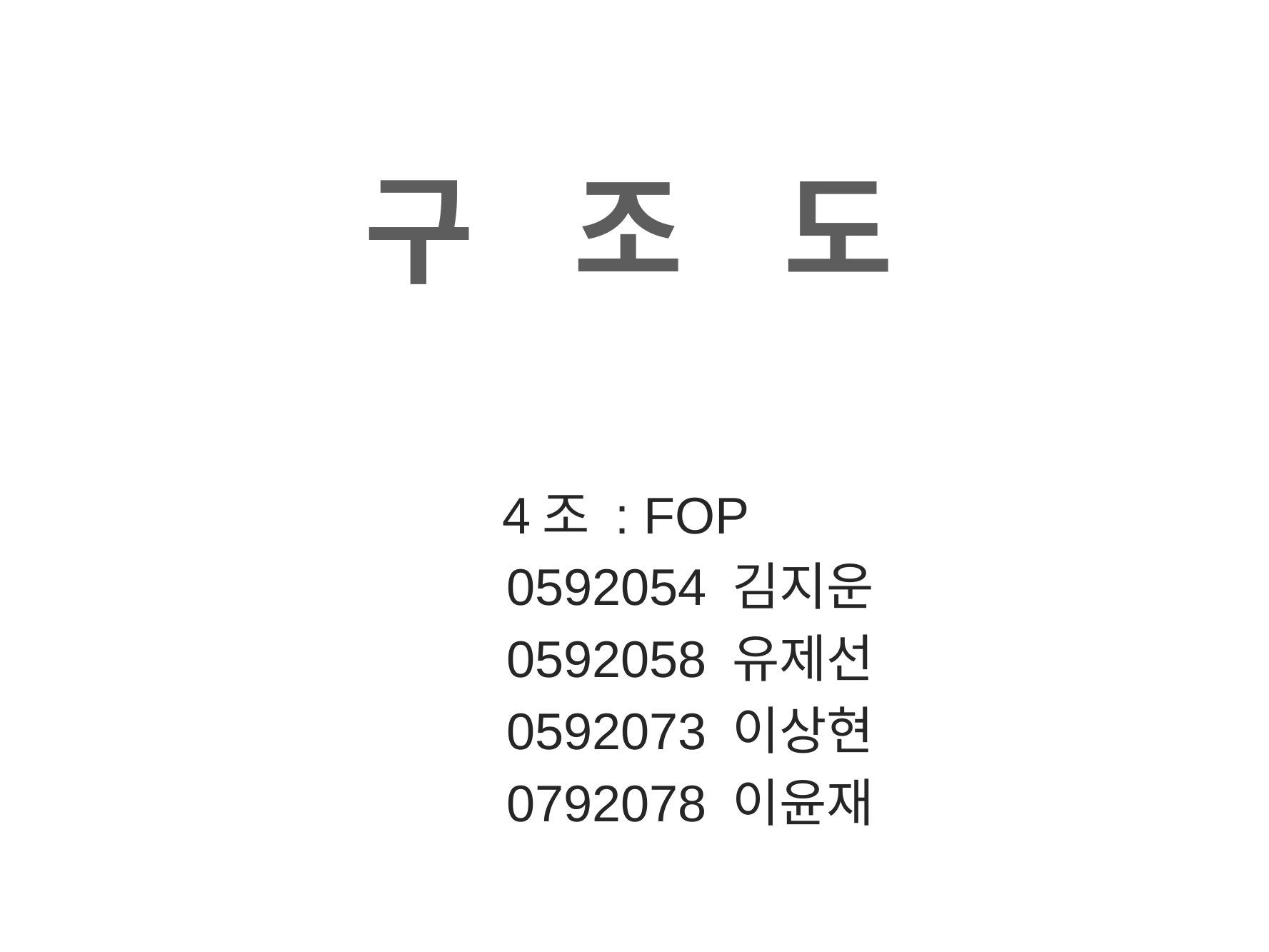

# 구   조   도
4조 : FOP
         0592054 김지운
         0592058 유제선
         0592073 이상현
         0792078 이윤재